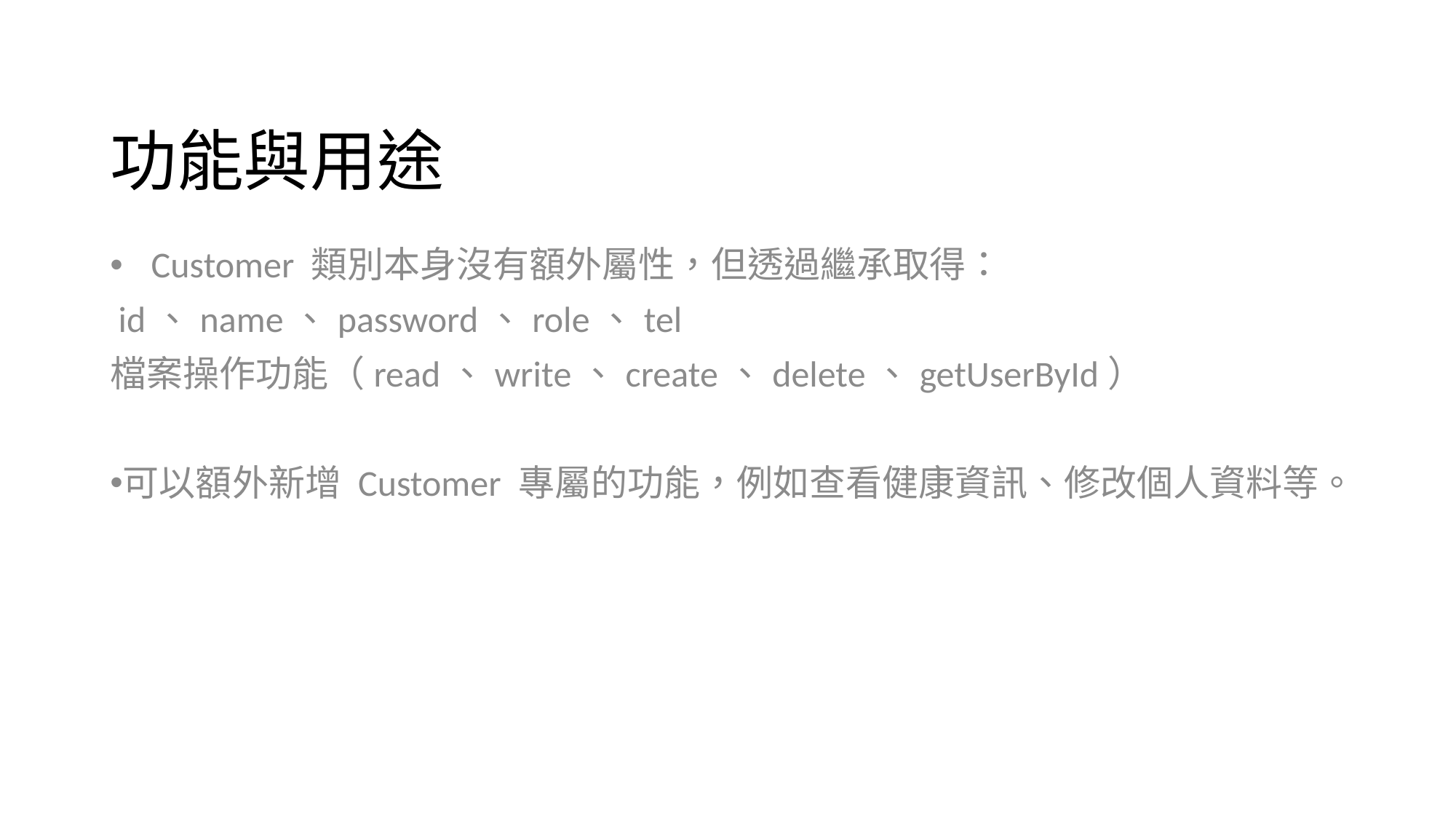

# 功能與用途
Customer 類別本身沒有額外屬性，但透過繼承取得：
 id、name、password、role、tel
檔案操作功能（read、write、create、delete、getUserById）

可以額外新增 Customer 專屬的功能，例如查看健康資訊、修改個人資料等。